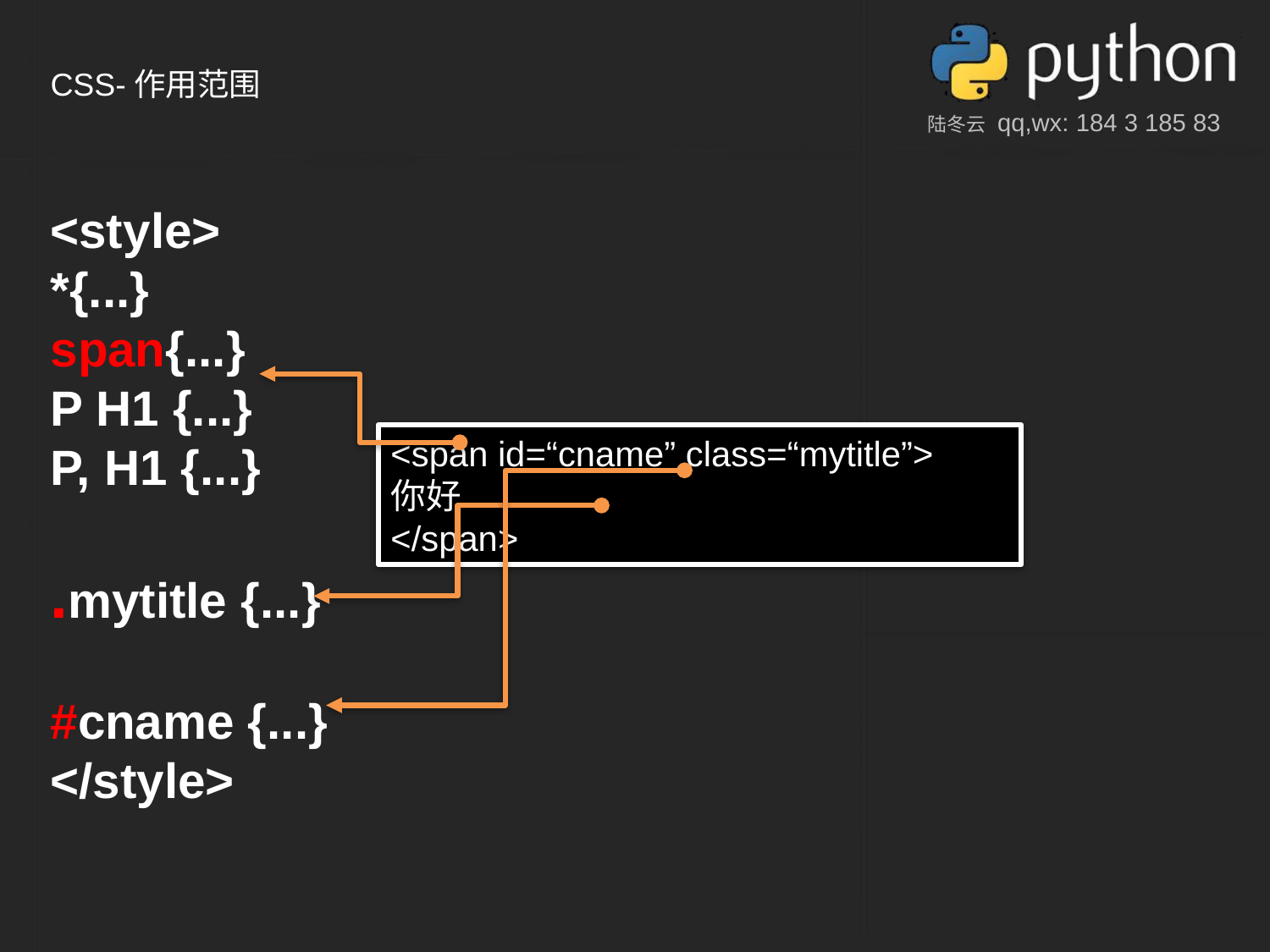

CSS-作用范围
<style>
*{...}
span{...}
P H1 {...}
P, H1 {...}

.mytitle {...}

#cname {...}
</style>
<span id=“cname” class=“mytitle”>
你好
</span>